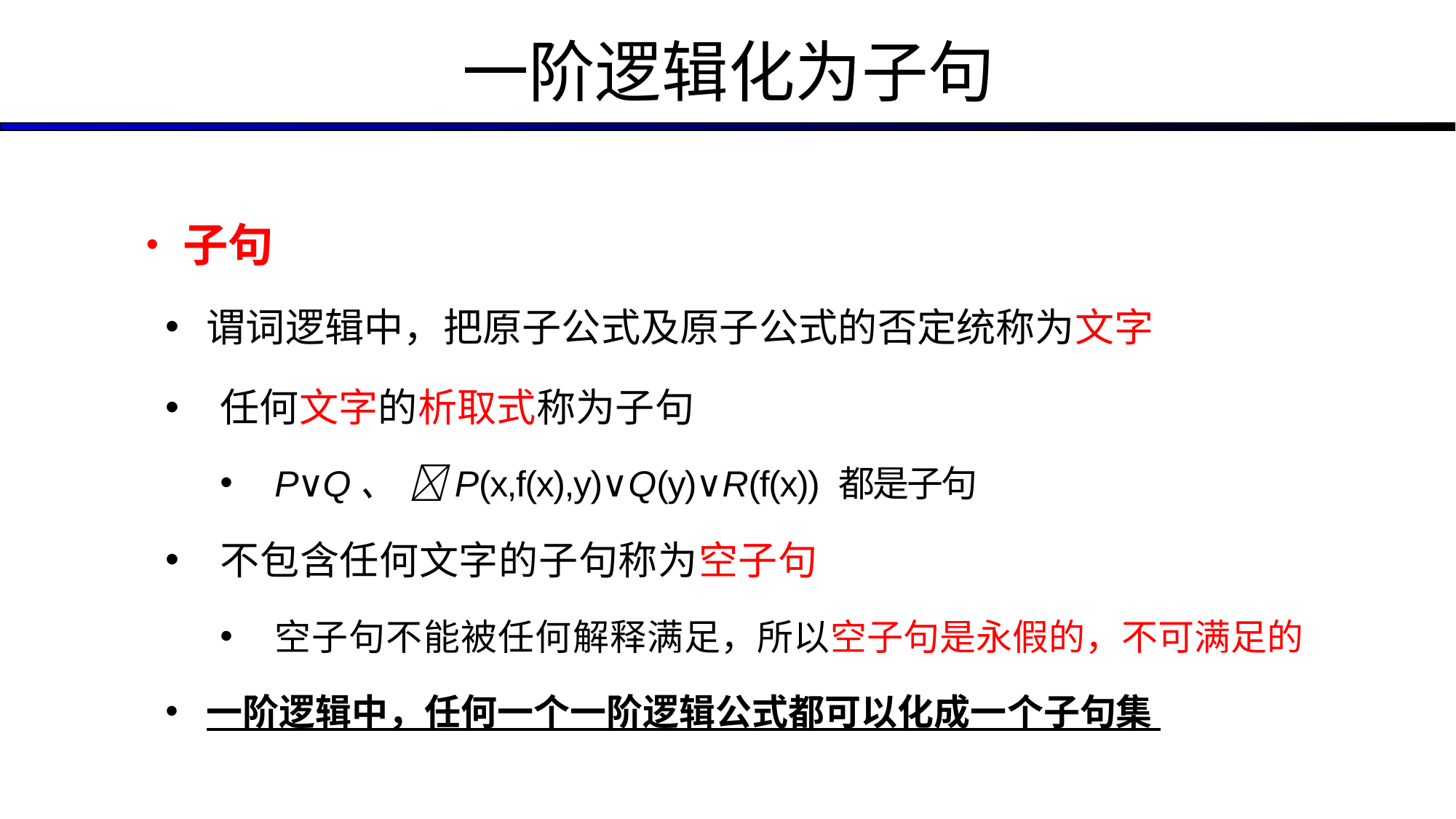

# 一阶逻辑化为子句
 •	子句
谓词逻辑中，把原子公式及原子公式的否定统称为文字
任何文字的析取式称为子句
P∨Q、  ¬P(x,f(x),y)∨Q(y)∨R(f(x)) 都是子句
不包含任何文字的子句称为空子句
空子句不能被任何解释满足，所以空子句是永假的，不可满足的
一阶逻辑中，任何一个一阶逻辑公式都可以化成一个子句集